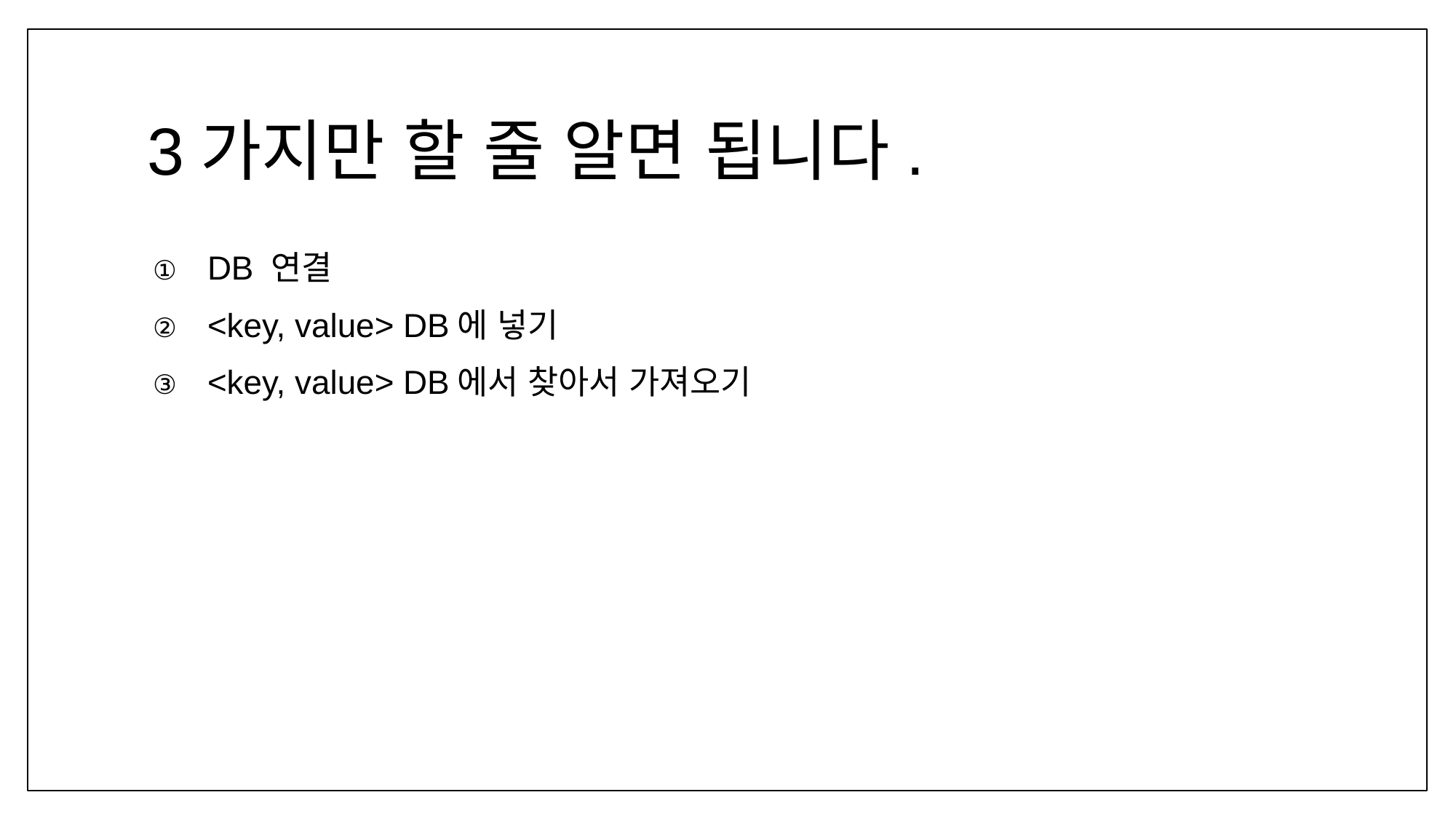

# 3가지만 할 줄 알면 됩니다.
DB 연결
<key, value> DB에 넣기
<key, value> DB에서 찾아서 가져오기